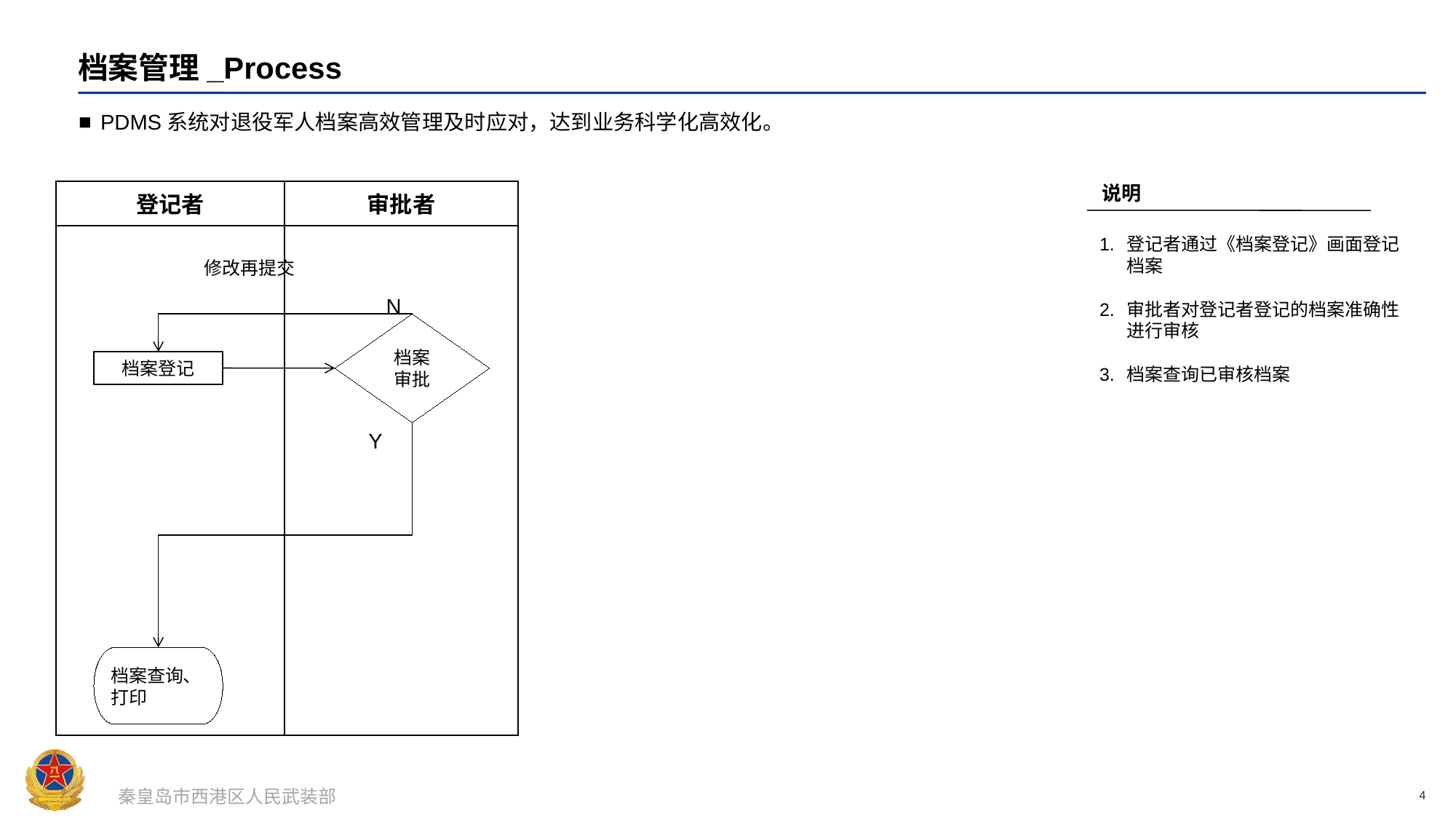

# 档案管理_Process
PDMS系统对退役军人档案高效管理及时应对，达到业务科学化高效化。
说明
| 登记者 | 审批者 |
| --- | --- |
|  |  |
登记者通过《档案登记》画面登记档案

审批者对登记者登记的档案准确性进行审核

档案查询已审核档案

修改再提交
N
档案
审批
档案登记
Y
档案查询、打印
4